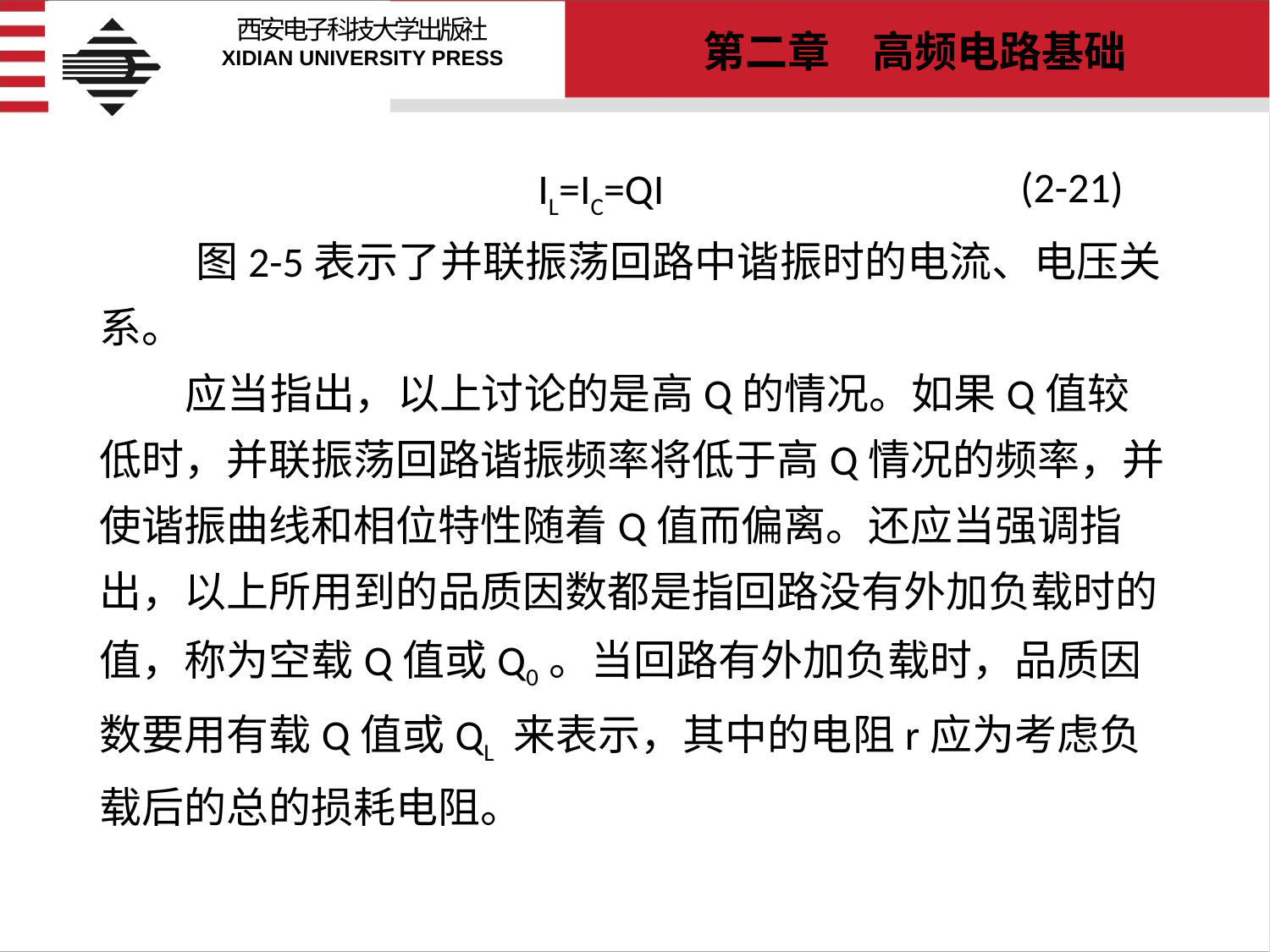

# IL=IC=QI 图2-5表示了并联振荡回路中谐振时的电流、电压关系。 应当指出，以上讨论的是高Q的情况。如果Q值较低时，并联振荡回路谐振频率将低于高Q情况的频率，并使谐振曲线和相位特性随着Q值而偏离。还应当强调指出，以上所用到的品质因数都是指回路没有外加负载时的值，称为空载Q值或Q0。当回路有外加负载时，品质因数要用有载Q值或QL 来表示，其中的电阻r应为考虑负载后的总的损耗电阻。
(2-21)